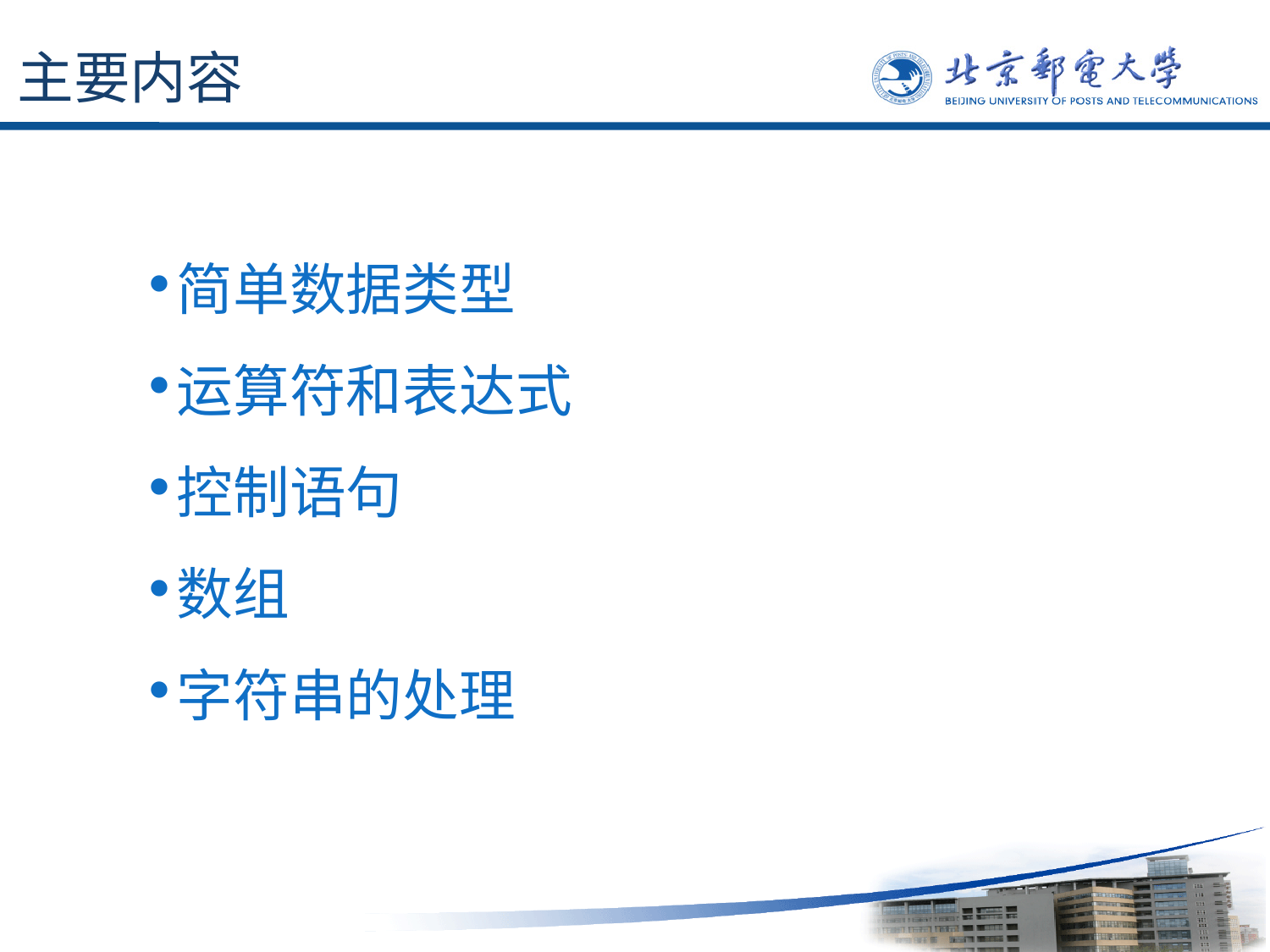

# 主要内容

简单数据类型
运算符和表达式
控制语句
数组
字符串的处理